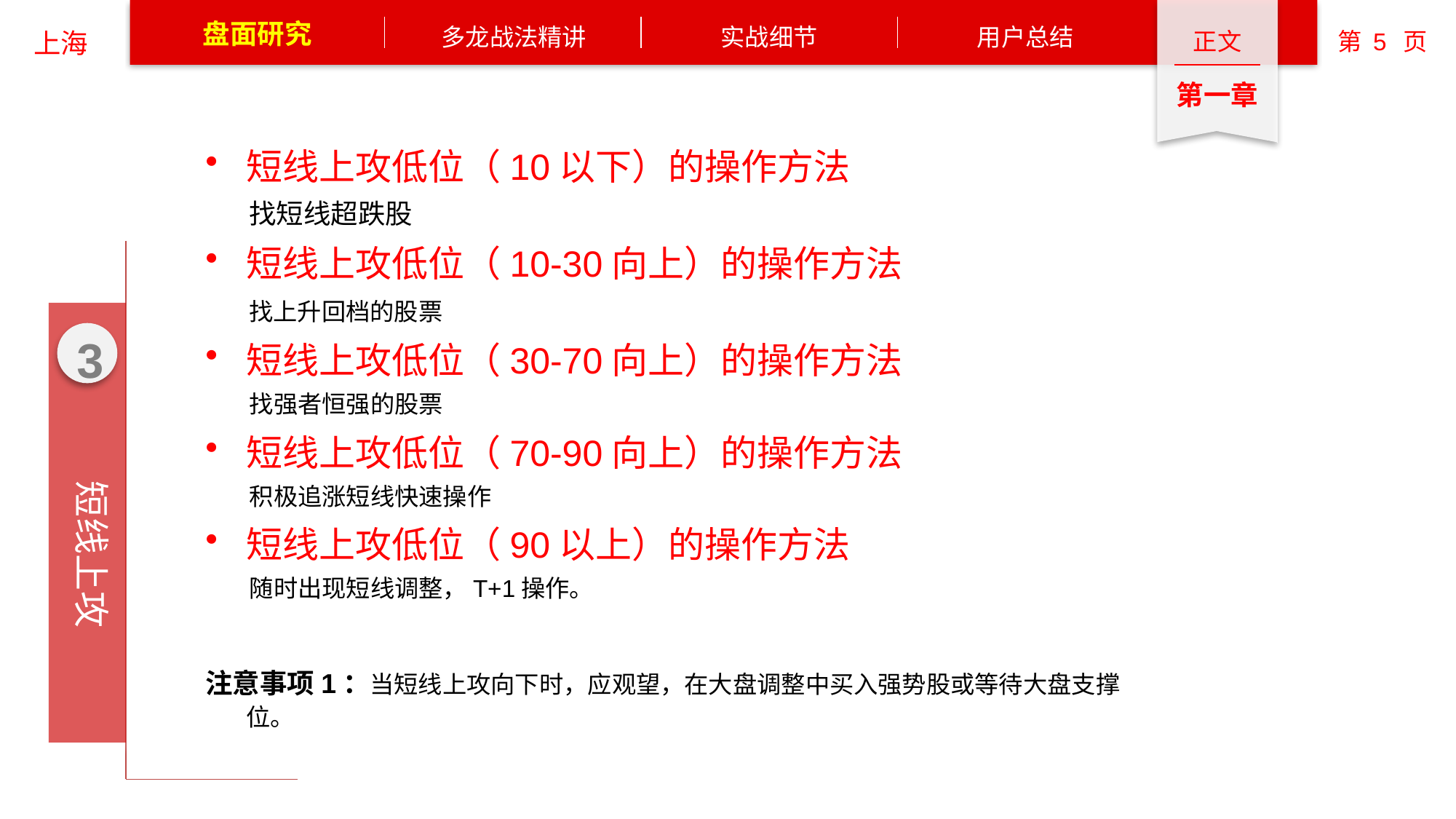

盘面研究

多龙战法精讲
实战细节
用户总结
上海
第 5  页
正文
第一章
短线上攻低位（10以下）的操作方法
      找短线超跌股
短线上攻低位（10-30向上）的操作方法
      找上升回档的股票
短线上攻低位（30-70向上）的操作方法
       找强者恒强的股票
短线上攻低位（70-90向上）的操作方法
       积极追涨短线快速操作
短线上攻低位（90以上）的操作方法
       随时出现短线调整，T+1操作。

注意事项1：当短线上攻向下时，应观望，在大盘调整中买入强势股或等待大盘支撑位。

3
短线上攻